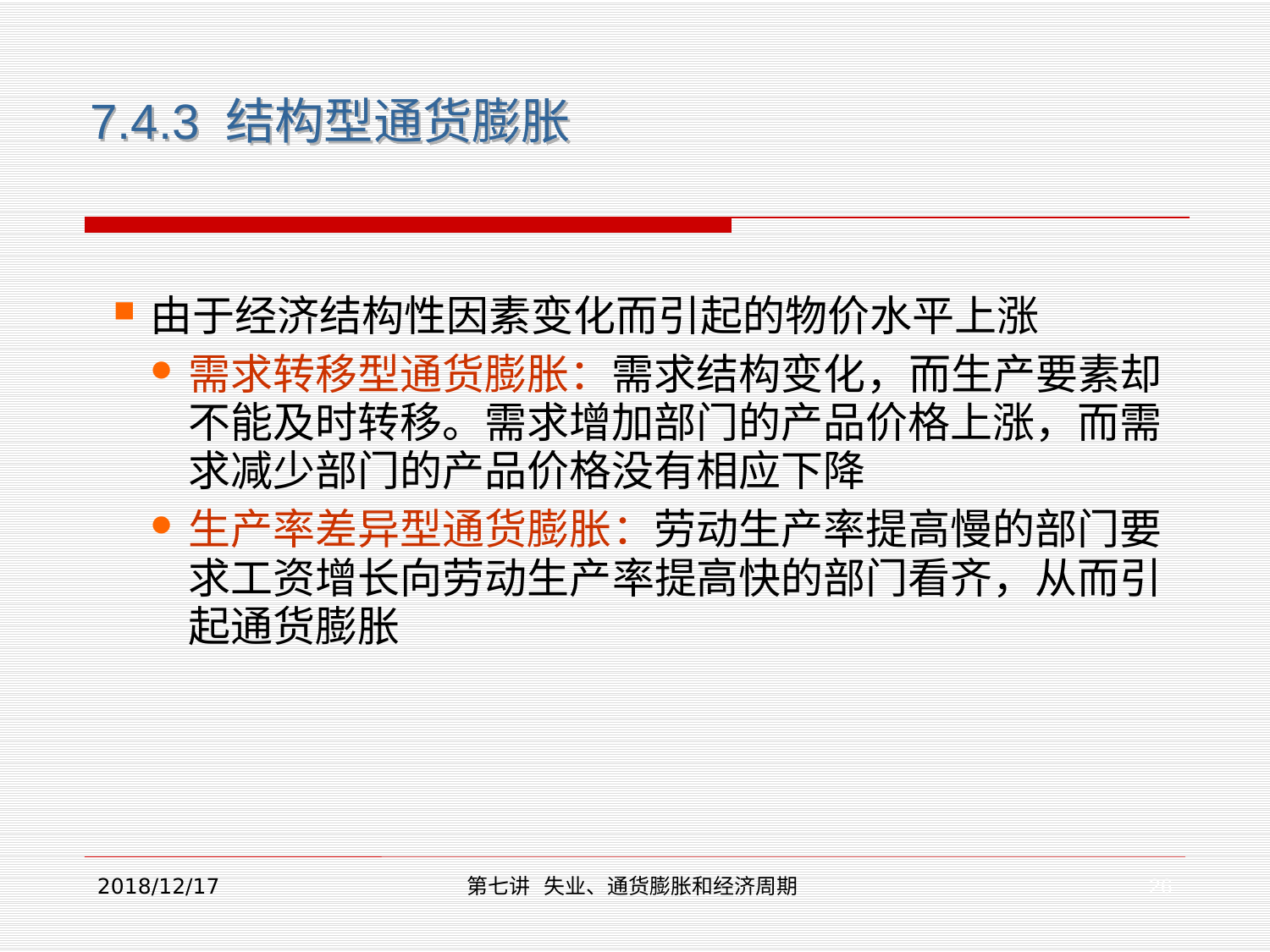

7.4.3 结构型通货膨胀
由于经济结构性因素变化而引起的物价水平上涨
需求转移型通货膨胀：需求结构变化，而生产要素却不能及时转移。需求增加部门的产品价格上涨，而需求减少部门的产品价格没有相应下降
生产率差异型通货膨胀：劳动生产率提高慢的部门要求工资增长向劳动生产率提高快的部门看齐，从而引起通货膨胀
26
2018/12/17
第七讲   失业、通货膨胀和经济周期